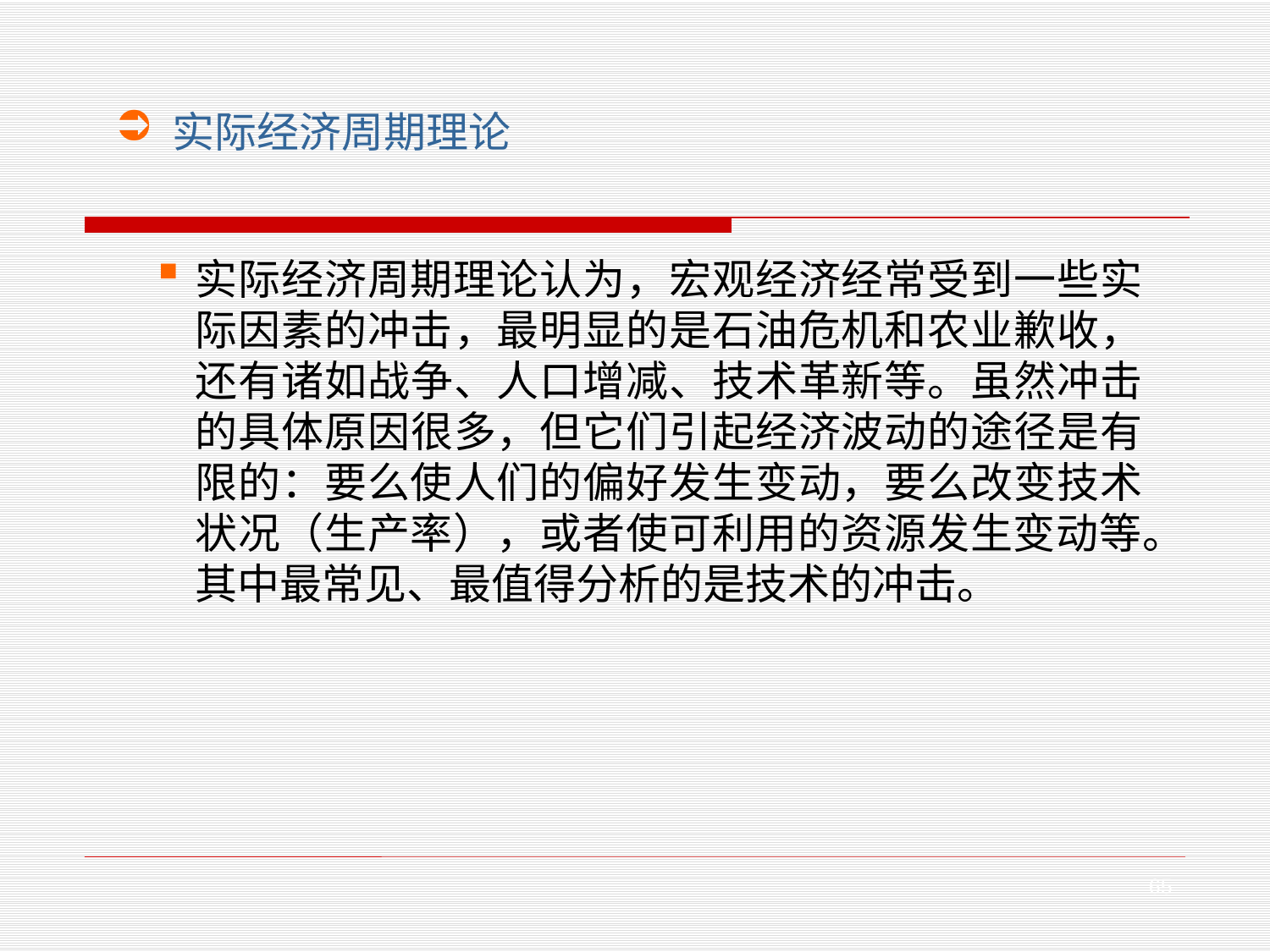

实际经济周期理论
实际经济周期理论认为，宏观经济经常受到一些实际因素的冲击，最明显的是石油危机和农业歉收，还有诸如战争、人口增减、技术革新等。虽然冲击的具体原因很多，但它们引起经济波动的途径是有限的：要么使人们的偏好发生变动，要么改变技术状况（生产率），或者使可利用的资源发生变动等。其中最常见、最值得分析的是技术的冲击。
65